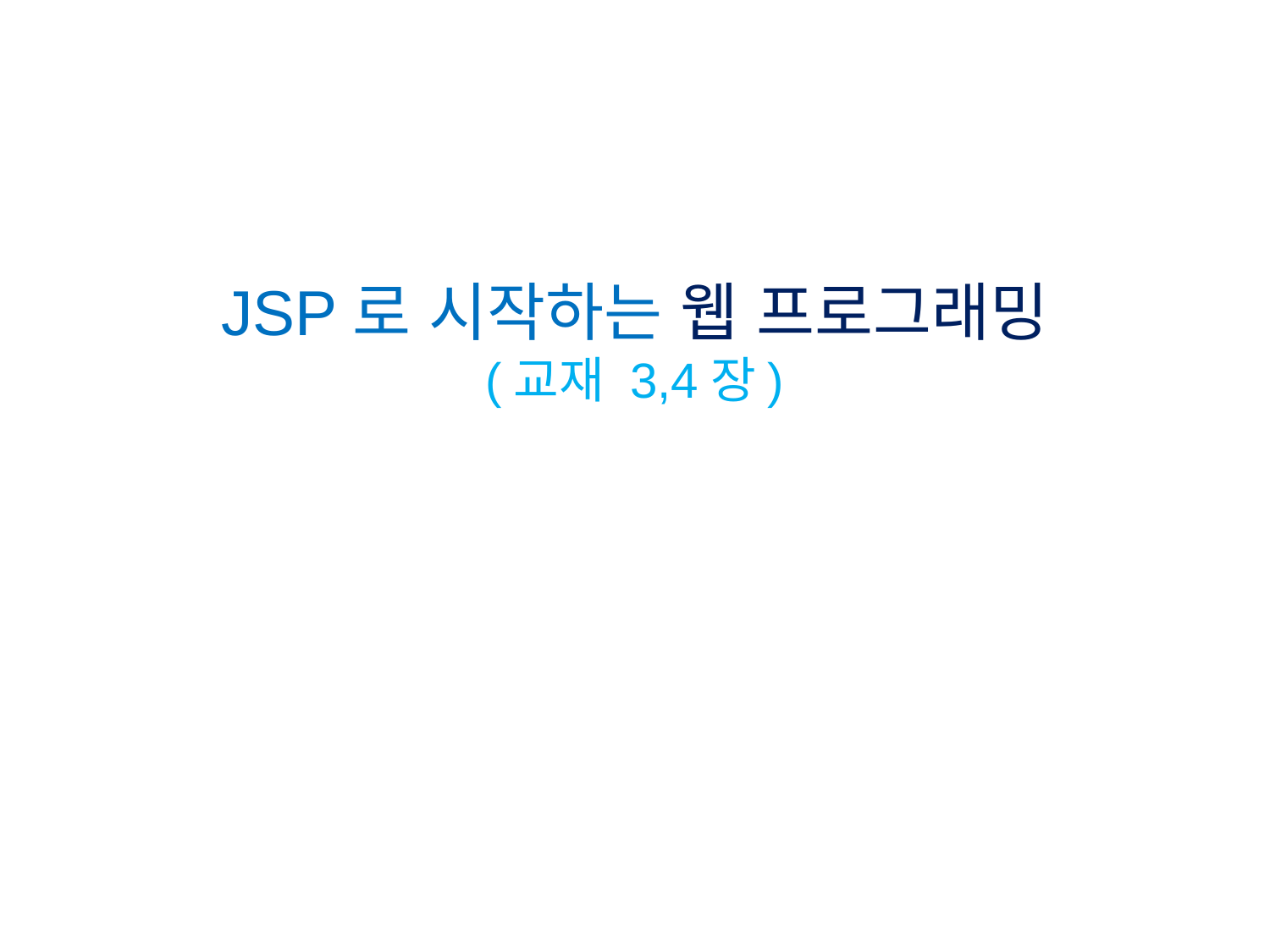

# JSP로 시작하는 웹 프로그래밍 (교재 3,4장)